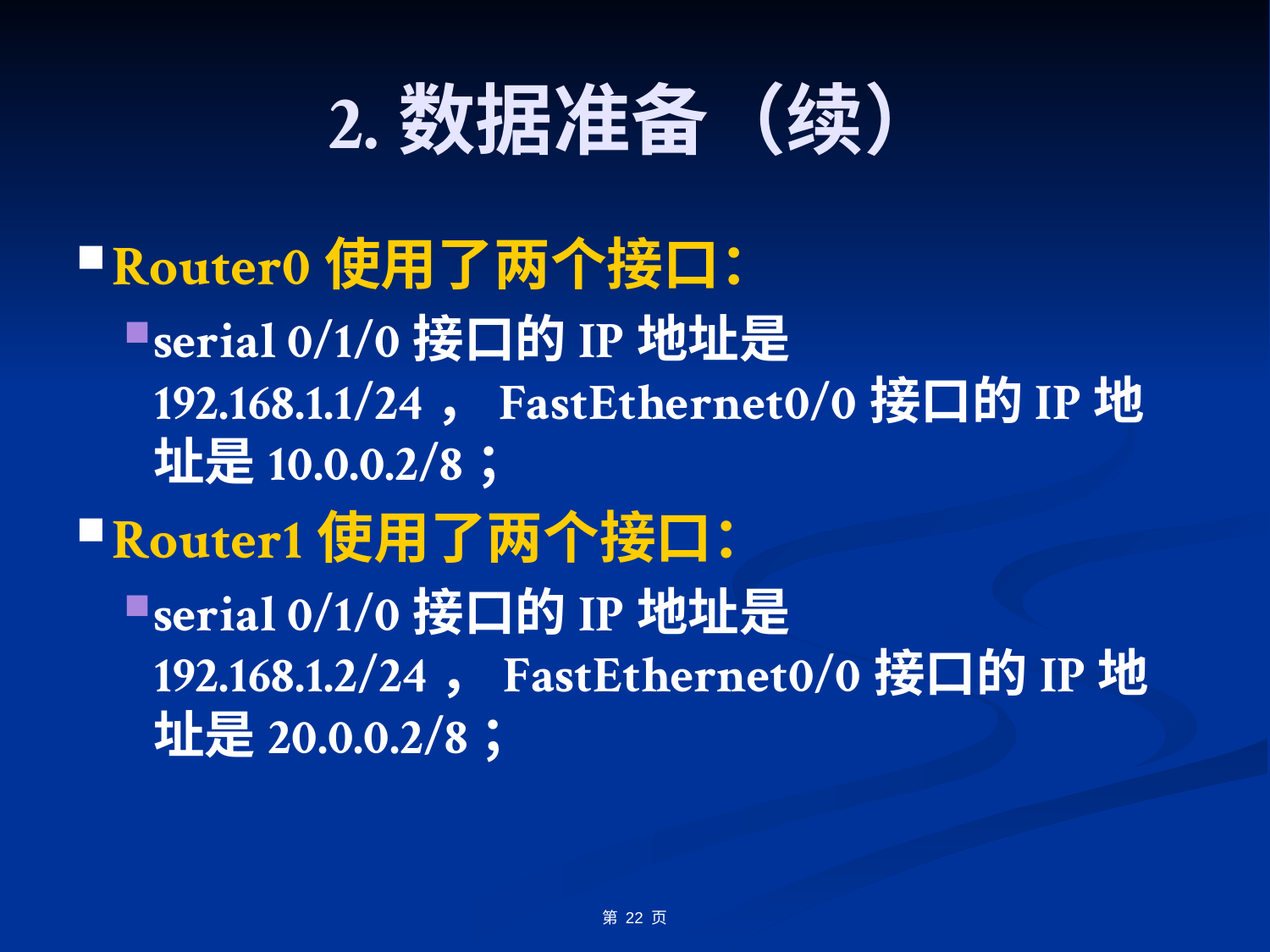

# 2.数据准备（续）
Router0使用了两个接口：
serial 0/1/0接口的IP地址是192.168.1.1/24，FastEthernet0/0接口的IP地址是10.0.0.2/8；
Router1使用了两个接口：
serial 0/1/0接口的IP地址是192.168.1.2/24，FastEthernet0/0接口的IP地址是20.0.0.2/8；

第 22 页